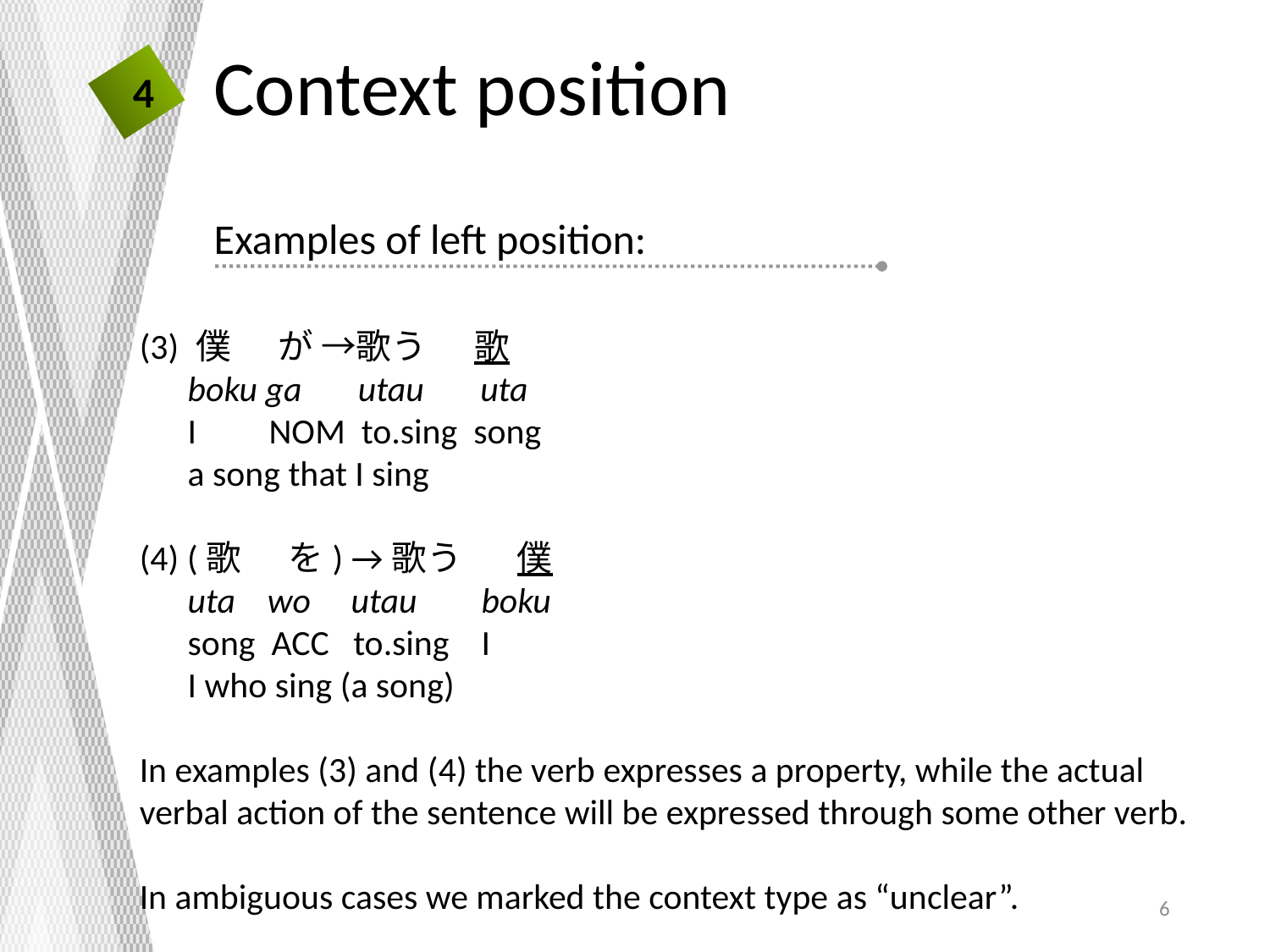

# Context position

4
Examples of left position:

(3) 僕      が →歌う      歌
      boku ga       utau       uta
      I         NOM  to.sing  song
      a song that I sing
(4) (歌      を) →歌う       僕
      uta    wo     utau        boku
      song  ACC   to.sing    I
      I who sing (a song)
In examples (3) and (4) the verb expresses a property, while the actual verbal action of the sentence will be expressed through some other verb.

In ambiguous cases we marked the context type as “unclear”.

6